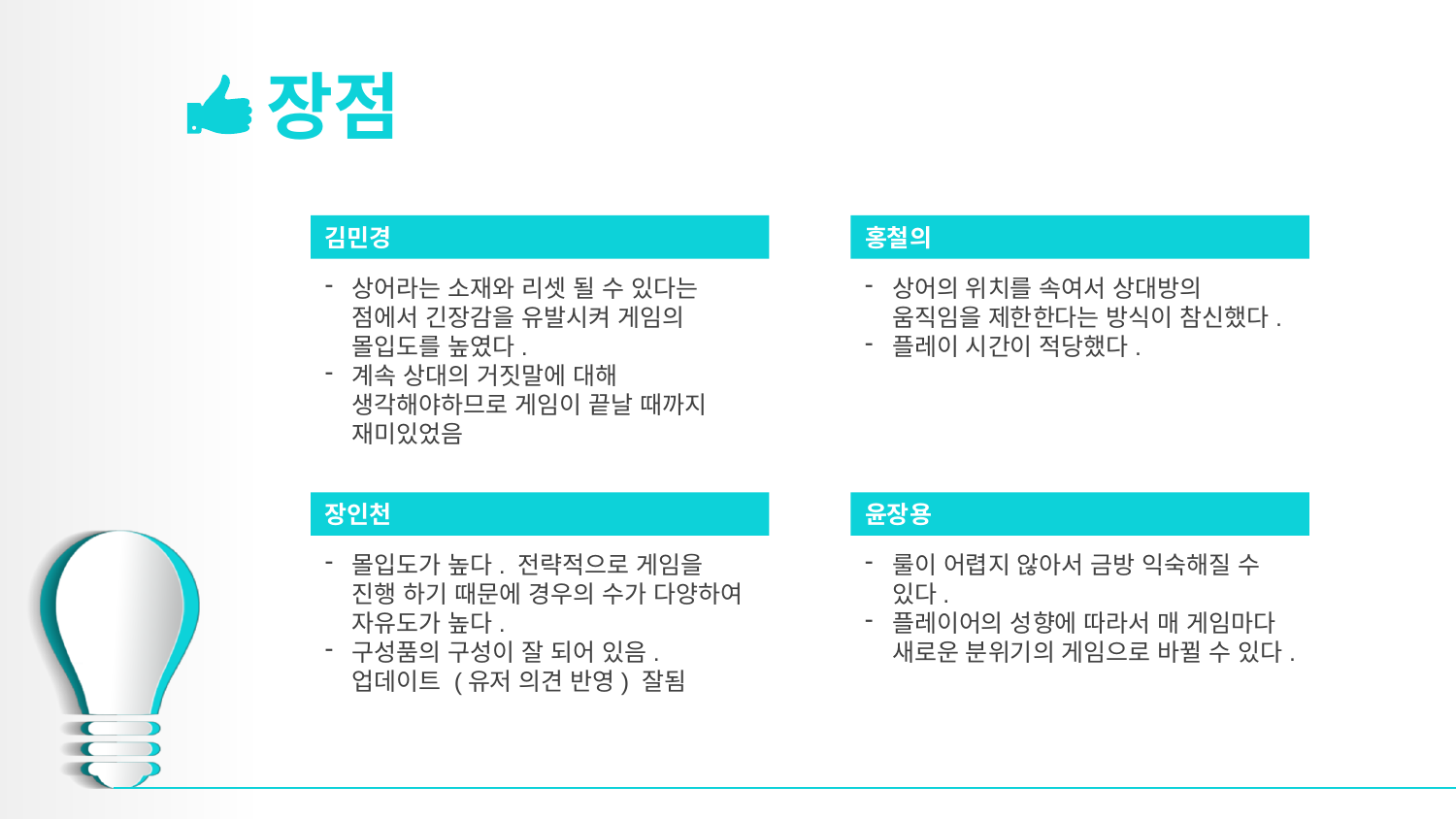

# 장점

김민경
상어라는 소재와 리셋 될 수 있다는 점에서 긴장감을 유발시켜 게임의 몰입도를 높였다.
계속 상대의 거짓말에 대해 생각해야하므로 게임이 끝날 때까지 재미있었음

홍철의
상어의 위치를 속여서 상대방의 움직임을 제한한다는 방식이 참신했다.
플레이 시간이 적당했다.
장인천
몰입도가 높다. 전략적으로 게임을 진행 하기 때문에 경우의 수가 다양하여 자유도가 높다.
구성품의 구성이 잘 되어 있음. 업데이트 (유저 의견 반영) 잘됨
윤장용
룰이 어렵지 않아서 금방 익숙해질 수 있다.
플레이어의 성향에 따라서 매 게임마다 새로운 분위기의 게임으로 바뀔 수 있다.